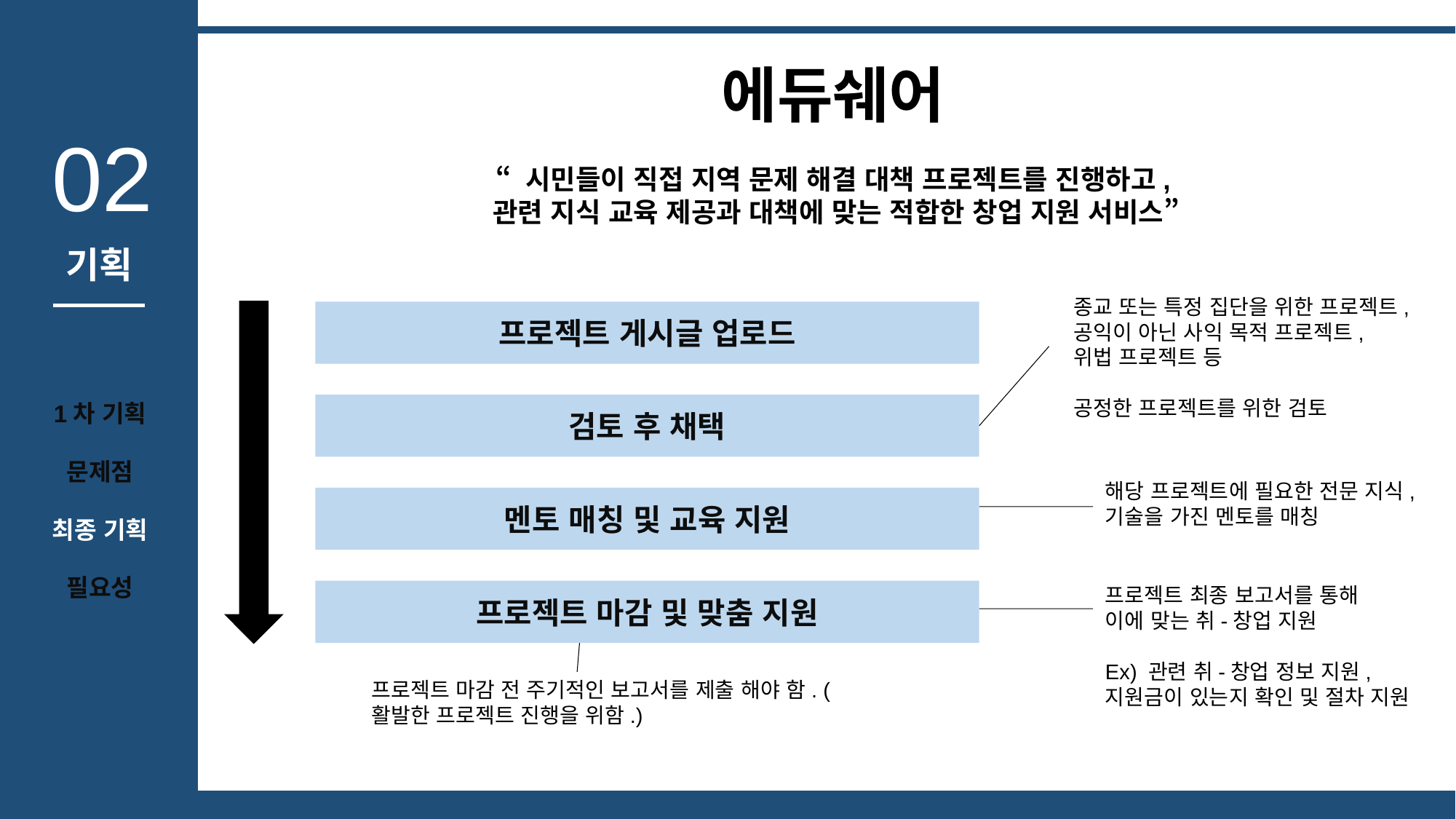

에듀쉐어

“ 시민들이 직접 지역 문제 해결 대책 프로젝트를 진행하고,
 관련 지식 교육 제공과 대책에 맞는 적합한 창업 지원 서비스”
02
기획
종교 또는 특정 집단을 위한 프로젝트,
공익이 아닌 사익 목적 프로젝트,
위법 프로젝트 등

공정한 프로젝트를 위한 검토
프로젝트 게시글 업로드

1차 기획

문제점

최종 기획

필요성
검토 후 채택
해당 프로젝트에 필요한 전문 지식, 기술을 가진 멘토를 매칭
멘토 매칭 및 교육 지원
프로젝트 최종 보고서를 통해
이에 맞는 취-창업 지원

Ex) 관련 취-창업 정보 지원, 지원금이 있는지 확인 및 절차 지원
프로젝트 마감 및 맞춤 지원
프로젝트 마감 전 주기적인 보고서를 제출 해야 함. (활발한 프로젝트 진행을 위함.)